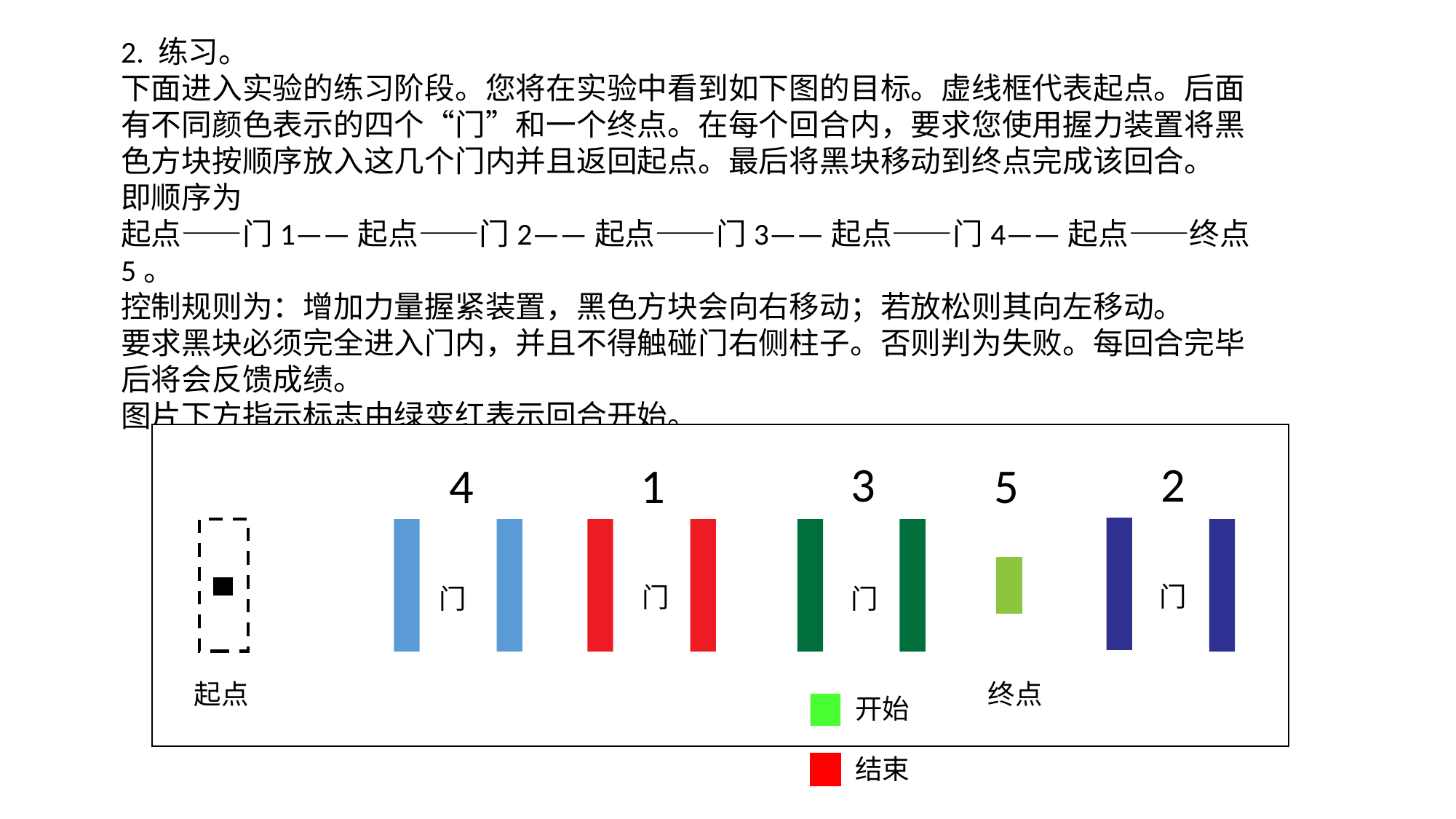

2. 练习。
下面进入实验的练习阶段。您将在实验中看到如下图的目标。虚线框代表起点。后面有不同颜色表示的四个“门”和一个终点。在每个回合内，要求您使用握力装置将黑色方块按顺序放入这几个门内并且返回起点。最后将黑块移动到终点完成该回合。
即顺序为
起点——门1——起点——门2——起点——门3——起点——门4——起点——终点5。
控制规则为：增加力量握紧装置，黑色方块会向右移动；若放松则其向左移动。
要求黑块必须完全进入门内，并且不得触碰门右侧柱子。否则判为失败。每回合完毕后将会反馈成绩。
图片下方指示标志由绿变红表示回合开始。

2
3
5
4
1

门
门
门
门
起点
终点
开始

结束